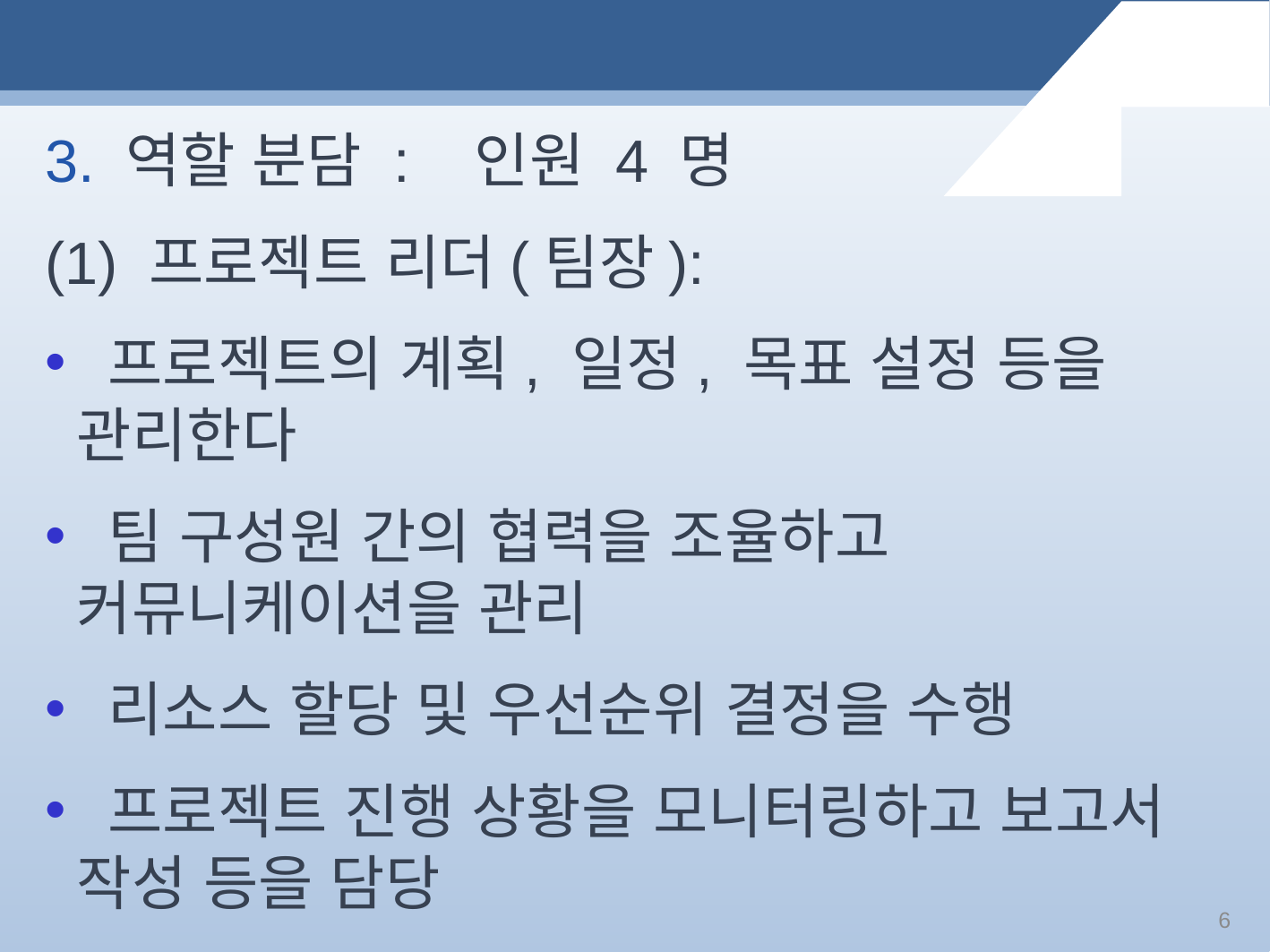

3. 역할 분담 :   인원 4 명
(1) 프로젝트 리더(팀장):
 프로젝트의 계획, 일정, 목표 설정 등을 관리한다
 팀 구성원 간의 협력을 조율하고 커뮤니케이션을 관리
 리소스 할당 및 우선순위 결정을 수행
 프로젝트 진행 상황을 모니터링하고 보고서 작성 등을 담당